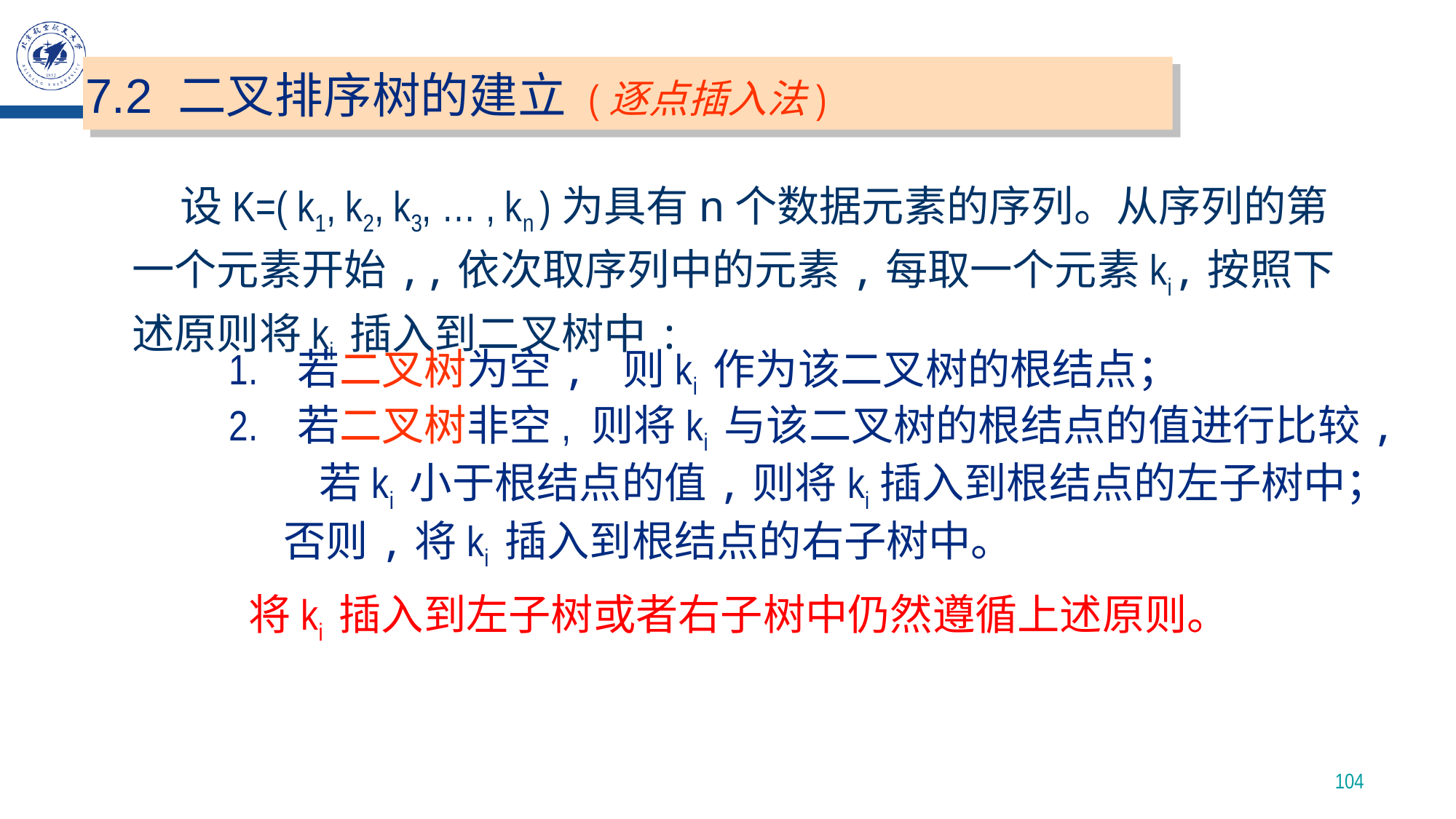

7.2 二叉排序树的建立 (逐点插入法)
    设K=( k1, k2, k3, … , kn )为具有n个数据元素的序列。从序列的第一个元素开始,,依次取序列中的元素,每取一个元素ki,按照下述原则将ki 插入到二叉树中:
1.   若二叉树为空, 则ki 作为该二叉树的根结点；
2.   若二叉树非空, 则将ki 与该二叉树的根结点的值进行比较, 若ki 小于根结点的值,则将ki插入到根结点的左子树中；否则,将ki 插入到根结点的右子树中。
    将ki 插入到左子树或者右子树中仍然遵循上述原则。
104